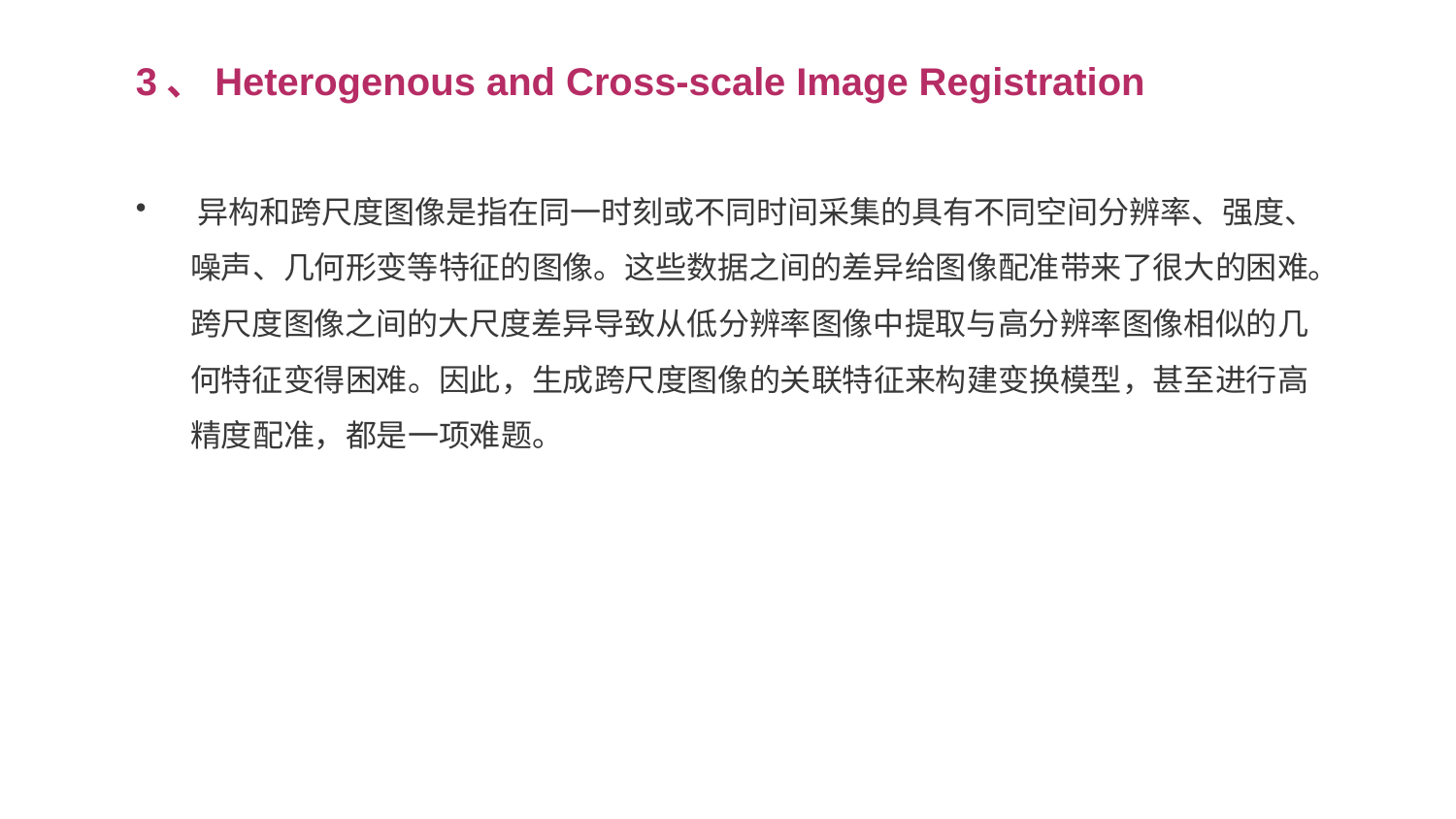

3、Heterogenous and Cross-scale Image Registration
​异构和跨尺度图像是指在同一时刻或不同时间采集的具有不同空间分辨率、强度、噪声、几何形变等特征的图像。这些数据之间的差异给图像配准带来了很大的困难。跨尺度图像之间的大尺度差异导致从低分辨率图像中提取与高分辨率图像相似的几何特征变得困难。因此，生成跨尺度图像的关联特征来构建变换模型，甚至进行高精度配准，都是一项难题。